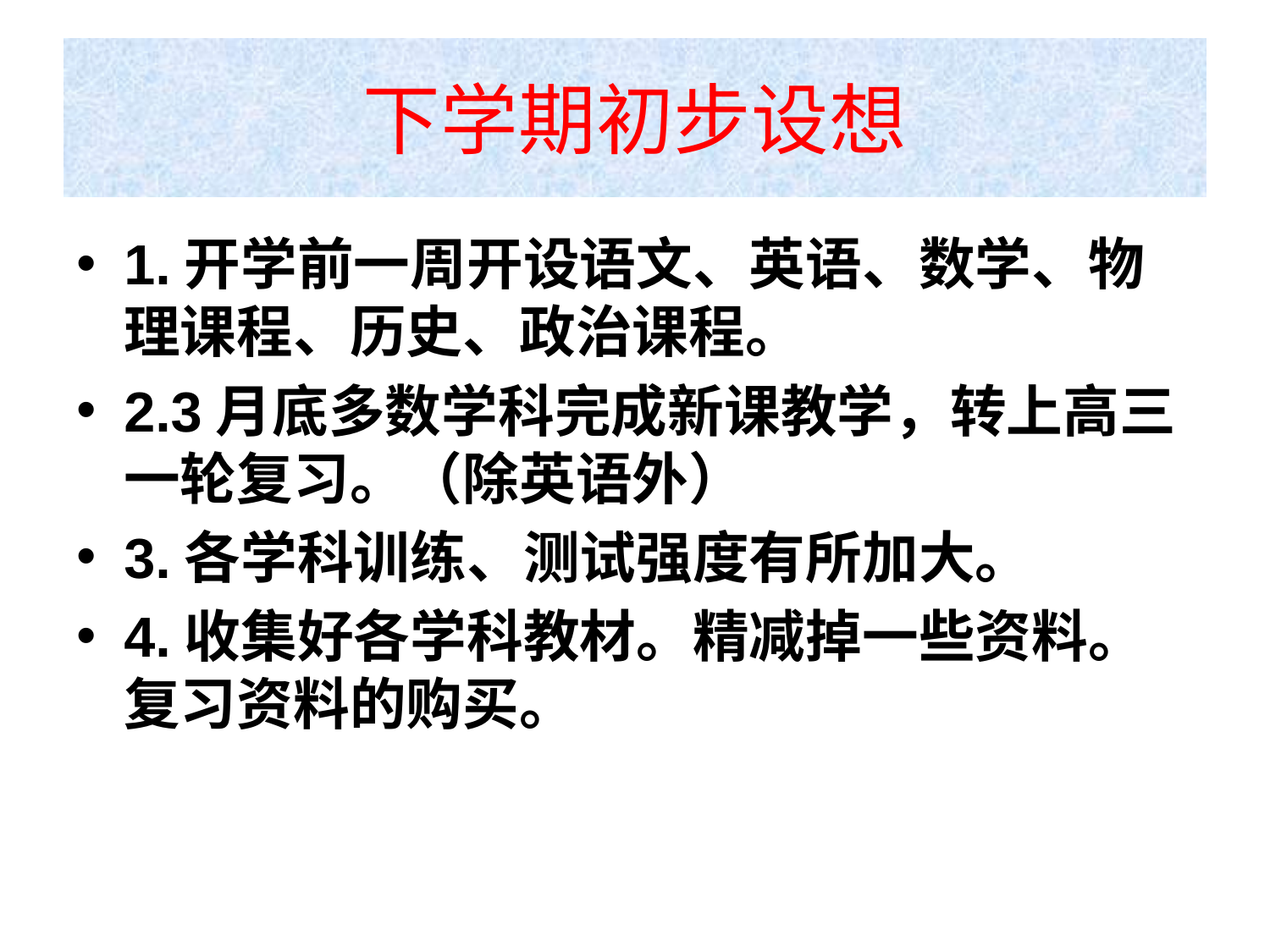

# 下学期初步设想
1.开学前一周开设语文、英语、数学、物理课程、历史、政治课程。
2.3月底多数学科完成新课教学，转上高三一轮复习。（除英语外）
3.各学科训练、测试强度有所加大。
4.收集好各学科教材。精减掉一些资料。复习资料的购买。